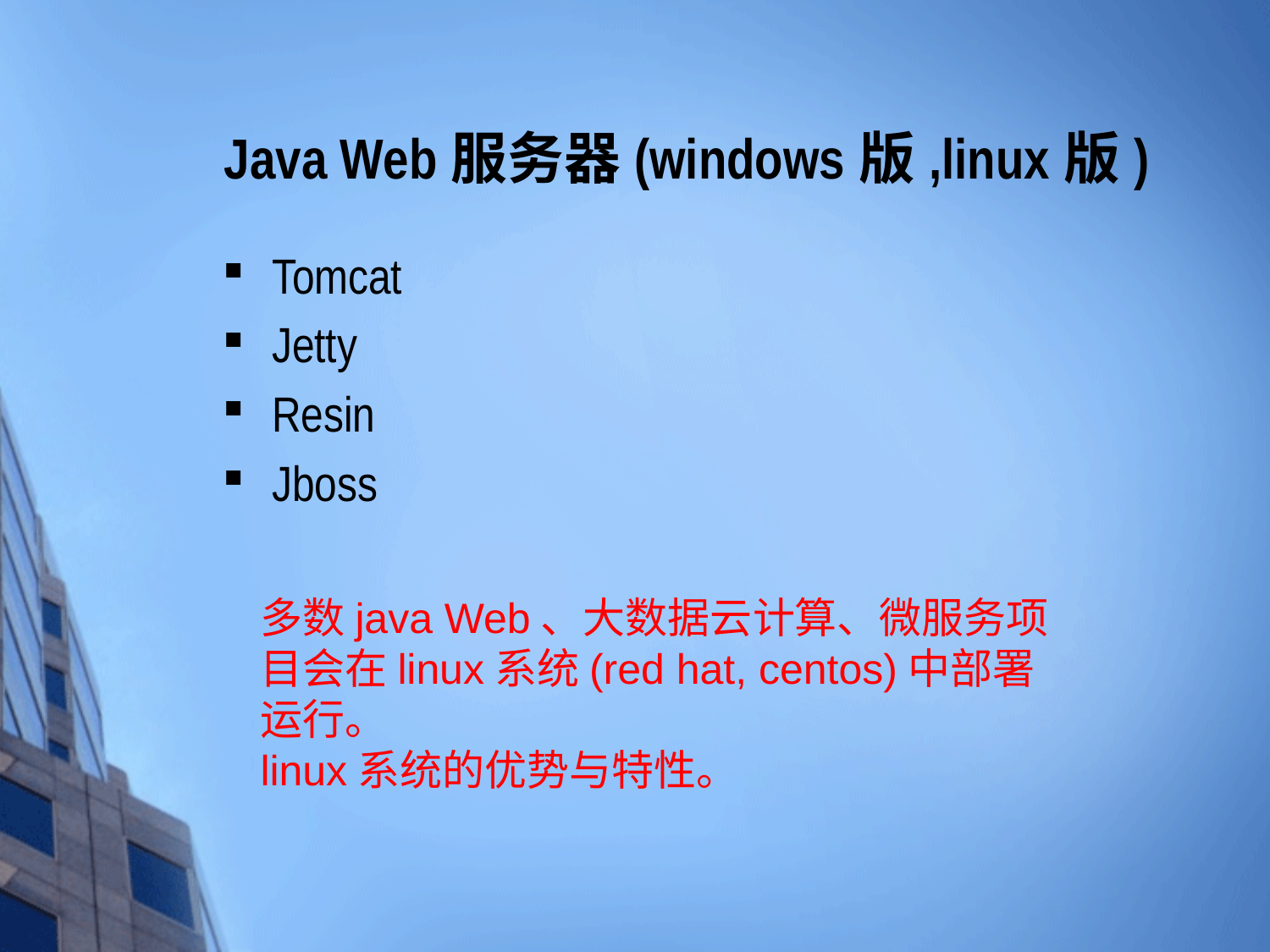

# Java Web服务器(windows版,linux版)
Tomcat
Jetty
Resin
Jboss

多数java Web、大数据云计算、微服务项目会在linux系统(red hat, centos)中部署运行。
linux系统的优势与特性。